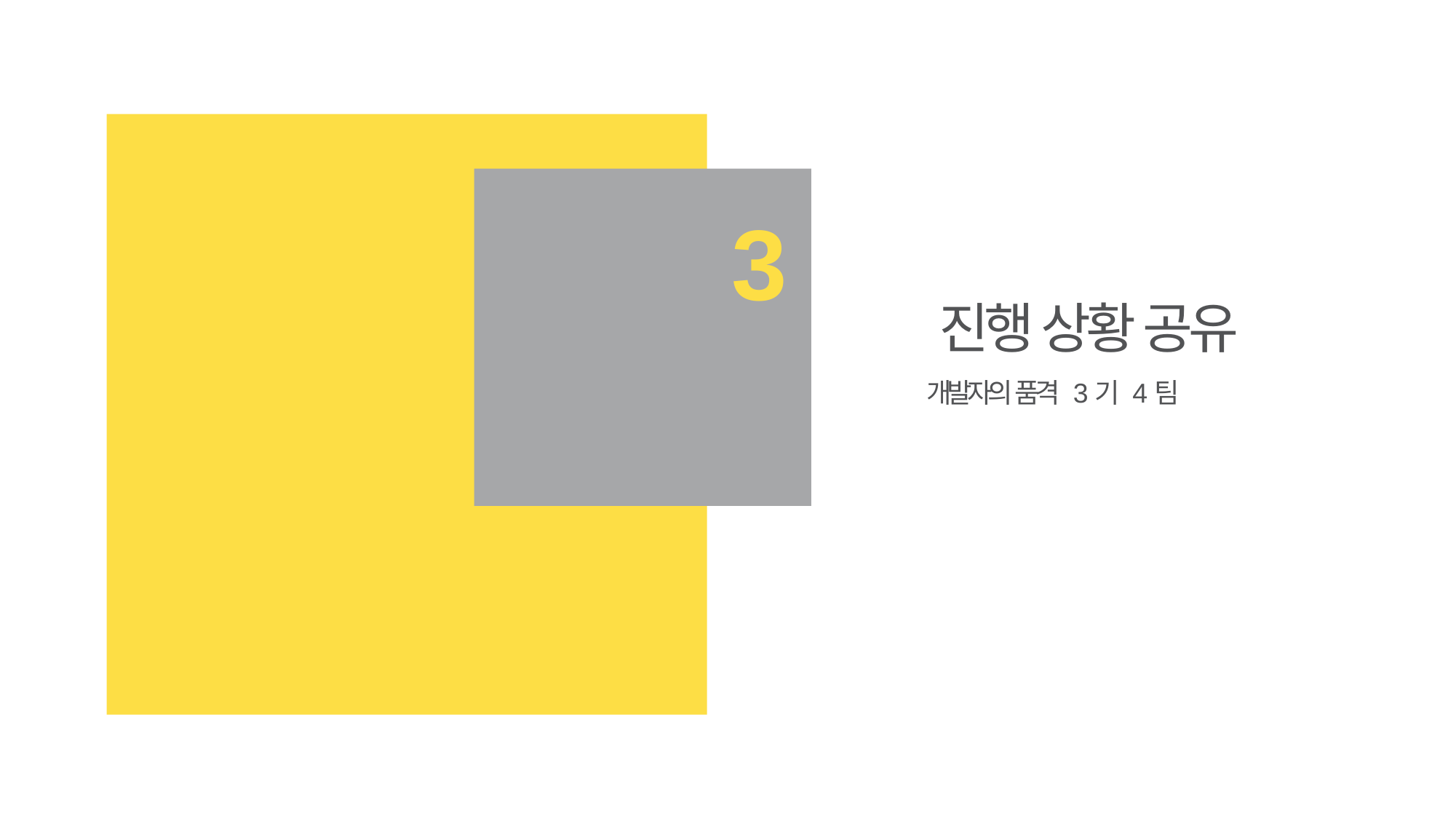

3
진행 상황 공유
개발자의  품격  3기  4팀